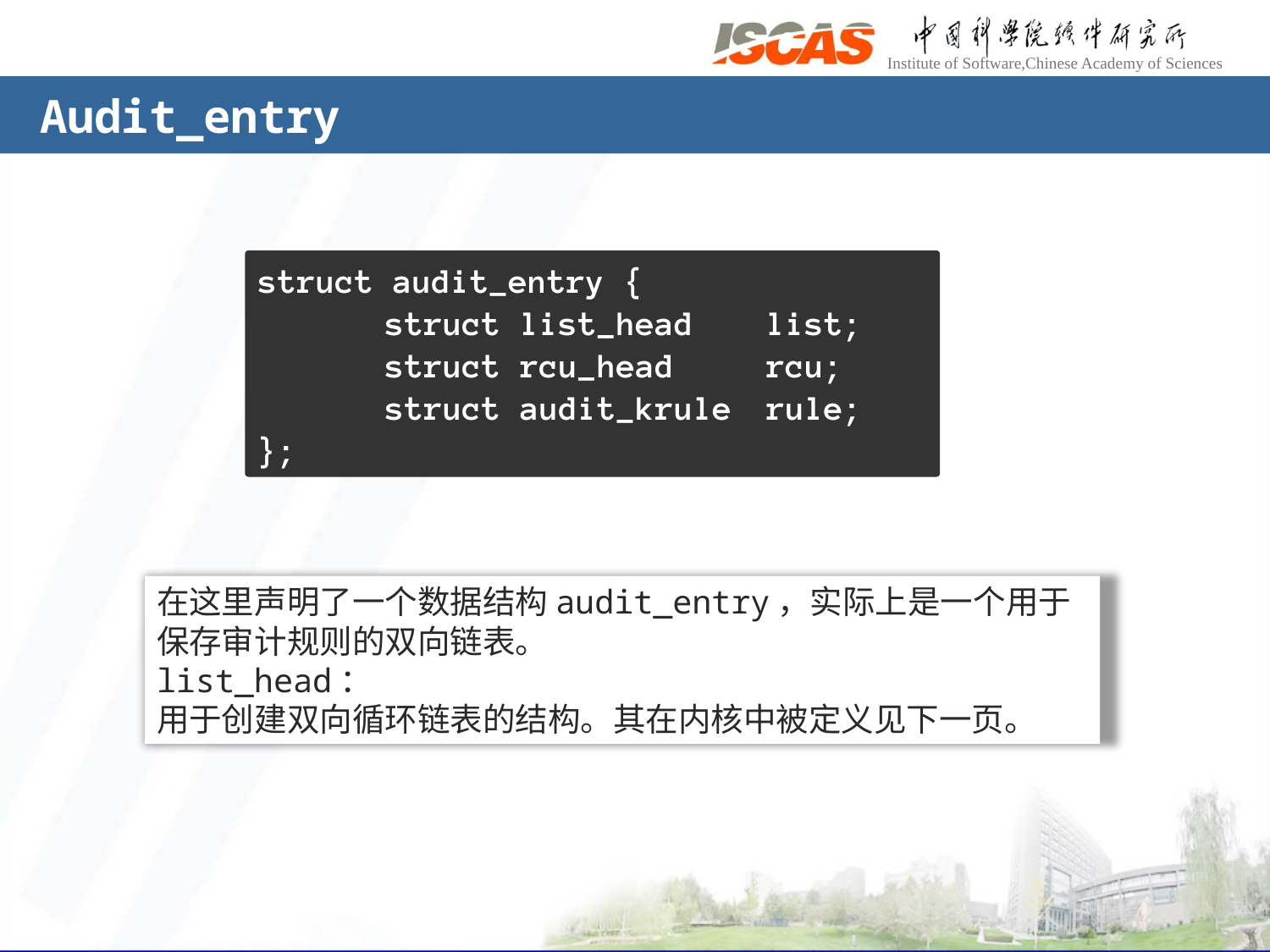

# Audit_entry
struct audit_entry {
	struct list_head	list;
	struct rcu_head	rcu;
	struct audit_krule	rule;
};
在这里声明了一个数据结构audit_entry，实际上是一个用于保存审计规则的双向链表。
list_head：
用于创建双向循环链表的结构。其在内核中被定义见下一页。